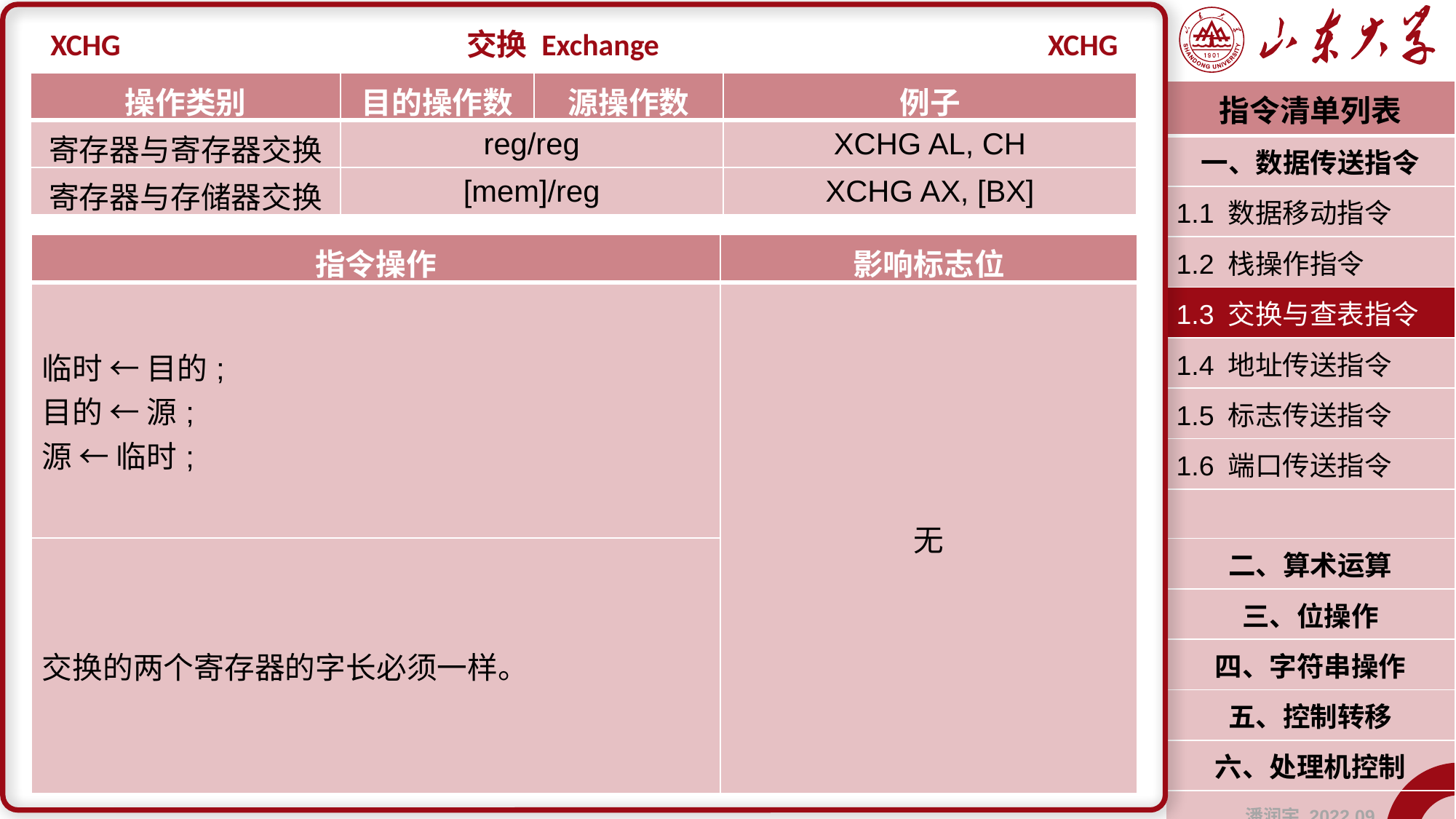

XCHG
交换 Exchange
XCHG
| 操作类别 | 目的操作数 | 源操作数 | 例子 |
| --- | --- | --- | --- |
| 寄存器与寄存器交换 | reg/reg |  | XCHG AL, CH |
| 寄存器与存储器交换 | [mem]/reg |  | XCHG AX, [BX] |
| 指令清单列表 |
| --- |
| 一、数据传送指令 |
| 1.1 数据移动指令 |
| 1.2 栈操作指令 |
| 1.3 交换与查表指令 |
| 1.4 地址传送指令 |
| 1.5 标志传送指令 |
| 1.6 端口传送指令 |
|  |
| 二、算术运算 |
| 三、位操作 |
| 四、字符串操作 |
| 五、控制转移 |
| 六、处理机控制 |
| 潘润宇 2022.09 |
| 指令操作 | 影响标志位 |
| --- | --- |
| 临时 ← 目的; 目的 ← 源; 源 ← 临时; | 无 |
| 交换的两个寄存器的字长必须一样。 |  |